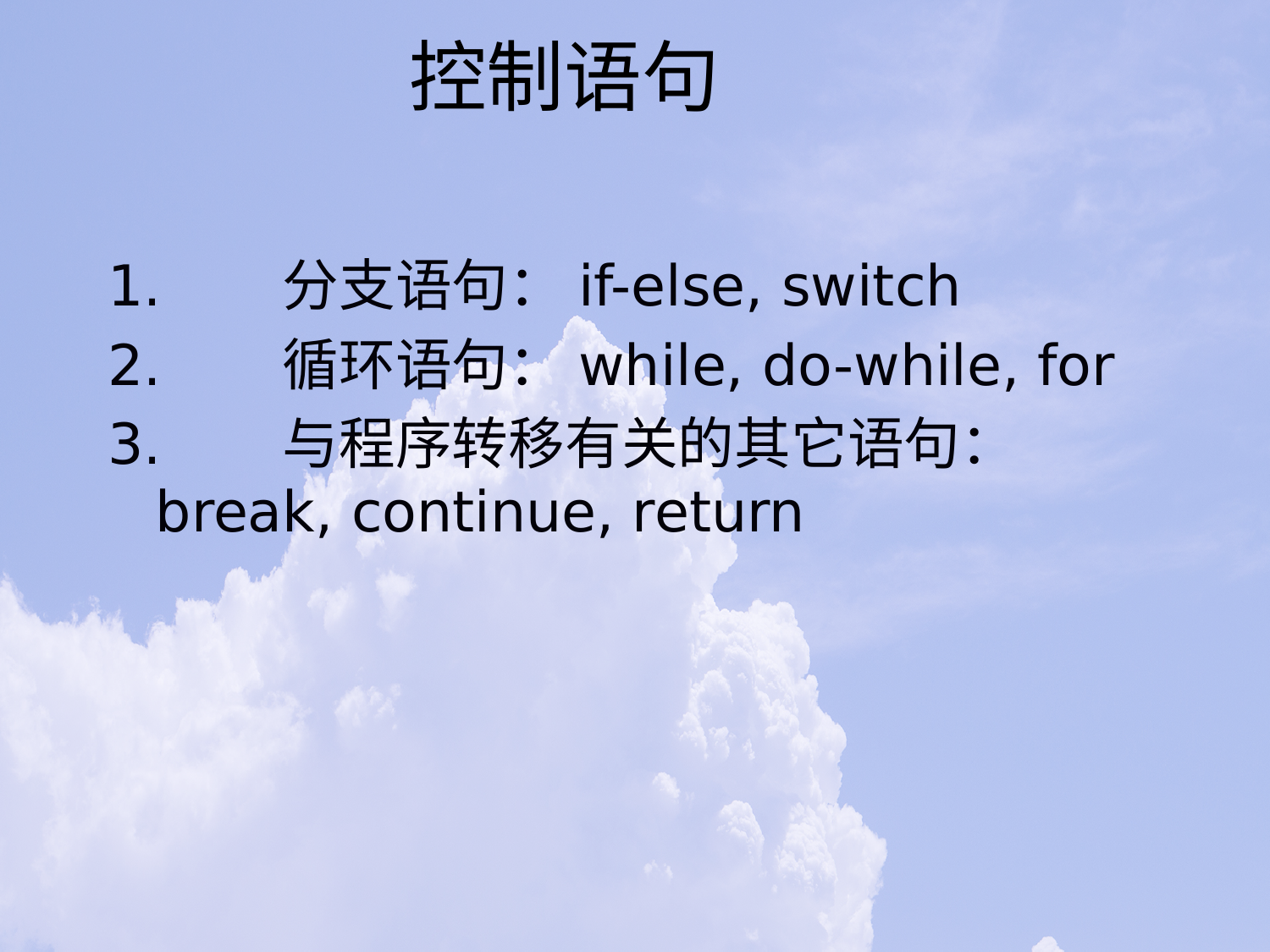

# 控制语句
1.	分支语句：if-else, switch
2.	循环语句：while, do-while, for
3.	与程序转移有关的其它语句：break, continue, return